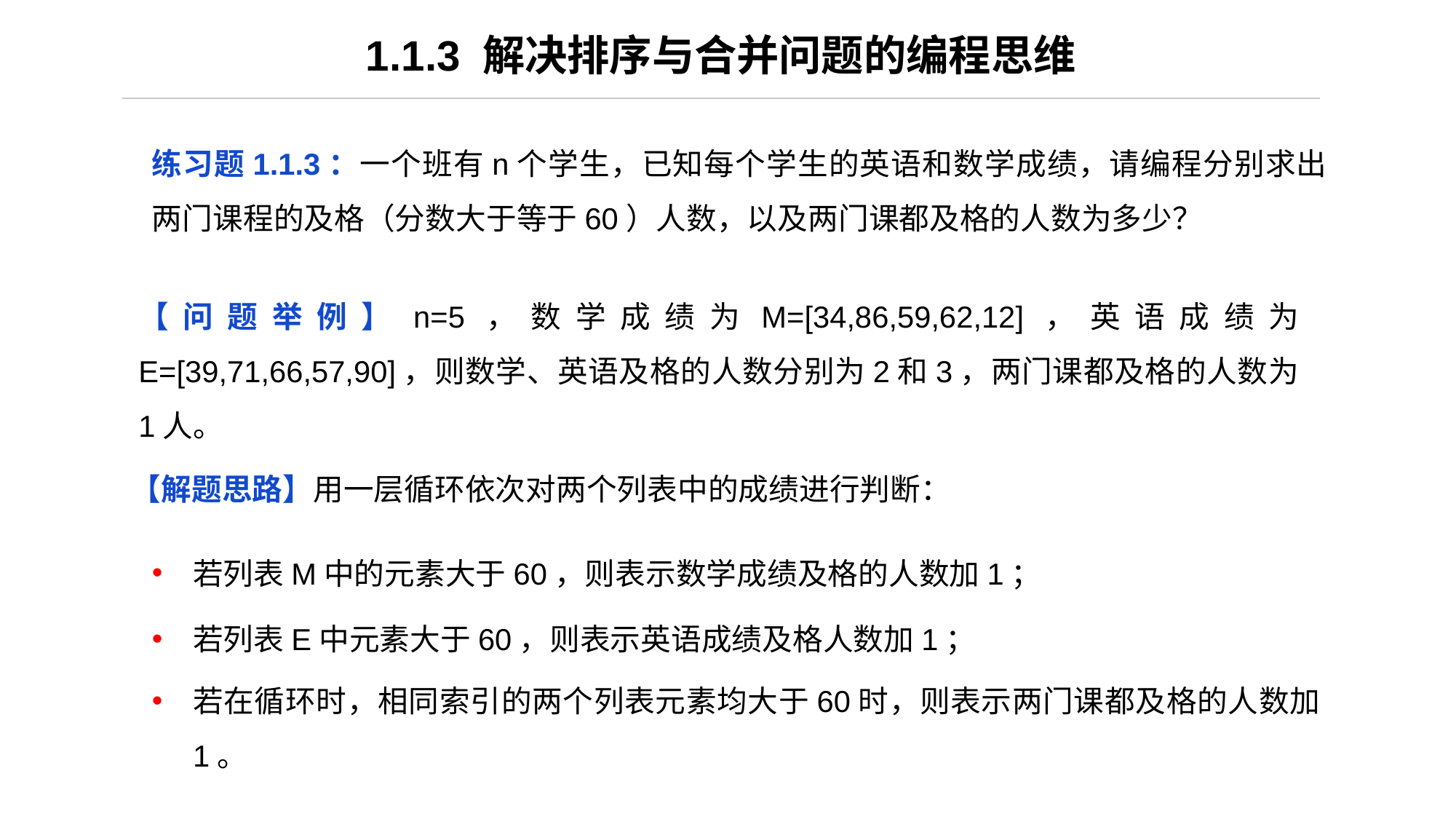

1.1.3 解决排序与合并问题的编程思维
练习题1.1.3：一个班有n个学生，已知每个学生的英语和数学成绩，请编程分别求出两门课程的及格（分数大于等于60）人数，以及两门课都及格的人数为多少？
【问题举例】n=5，数学成绩为M=[34,86,59,62,12]，英语成绩为E=[39,71,66,57,90]，则数学、英语及格的人数分别为2和3，两门课都及格的人数为1人。
【解题思路】用一层循环依次对两个列表中的成绩进行判断：
若列表M中的元素大于60，则表示数学成绩及格的人数加1；
若列表E中元素大于60，则表示英语成绩及格人数加1；
若在循环时，相同索引的两个列表元素均大于60时，则表示两门课都及格的人数加1。